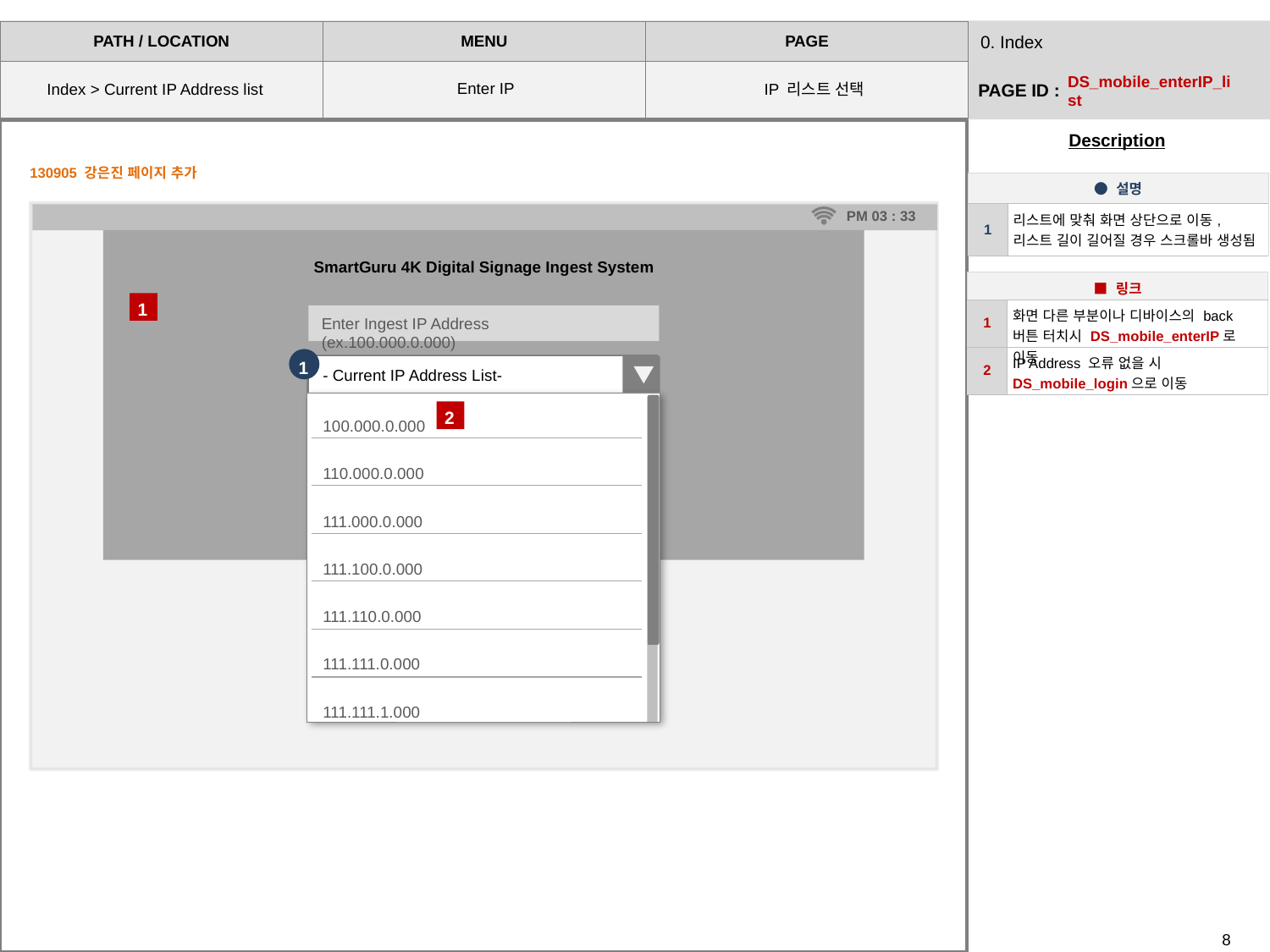

0. Index

DS_mobile_enterIP_list
Enter IP
 IP 리스트 선택
Index > Current IP Address list
130905 강은진 페이지 추가
| ● 설명 |  |
| --- | --- |
| 1 | 리스트에 맞춰 화면 상단으로 이동, 리스트 길이 길어질 경우 스크롤바 생성됨 |
PM 03 : 33

SmartGuru 4K Digital Signage Ingest System
| ■ 링크 |  |
| --- | --- |
| 1 | 화면 다른 부분이나 디바이스의 back버튼 터치시 DS\_mobile\_enterIP로 이동 |
| 2 | IP Address 오류 없을 시 DS\_mobile\_login으로 이동 |
1

Enter Ingest IP Address (ex.100.000.0.000)
1

- Current IP Address List-
100.000.0.000
110.000.0.000
111.000.0.000
111.100.0.000
111.110.0.000
111.111.0.000
111.111.1.000
2

CONNECT
8